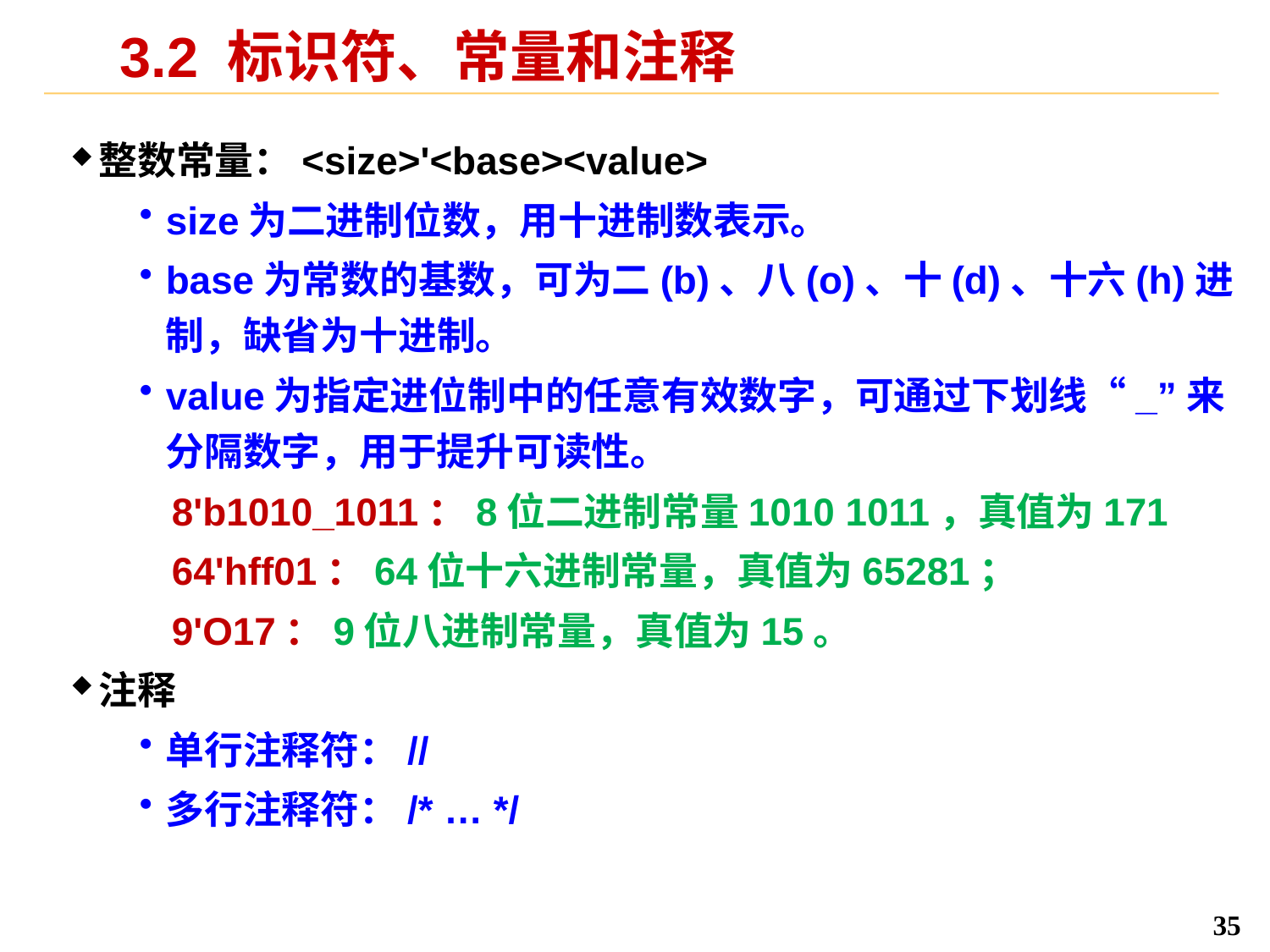

# 3.2 标识符、常量和注释
整数常量：<size>'<base><value>
size为二进制位数，用十进制数表示。
base为常数的基数，可为二(b)、八(o)、十(d)、十六(h)进制，缺省为十进制。
value为指定进位制中的任意有效数字，可通过下划线“_”来分隔数字，用于提升可读性。
   8'b1010_1011：8位二进制常量1010 1011，真值为171
   64'hff01：64位十六进制常量，真值为65281；
   9'O17：9位八进制常量，真值为15。
注释
单行注释符：//
多行注释符：/* … */
35